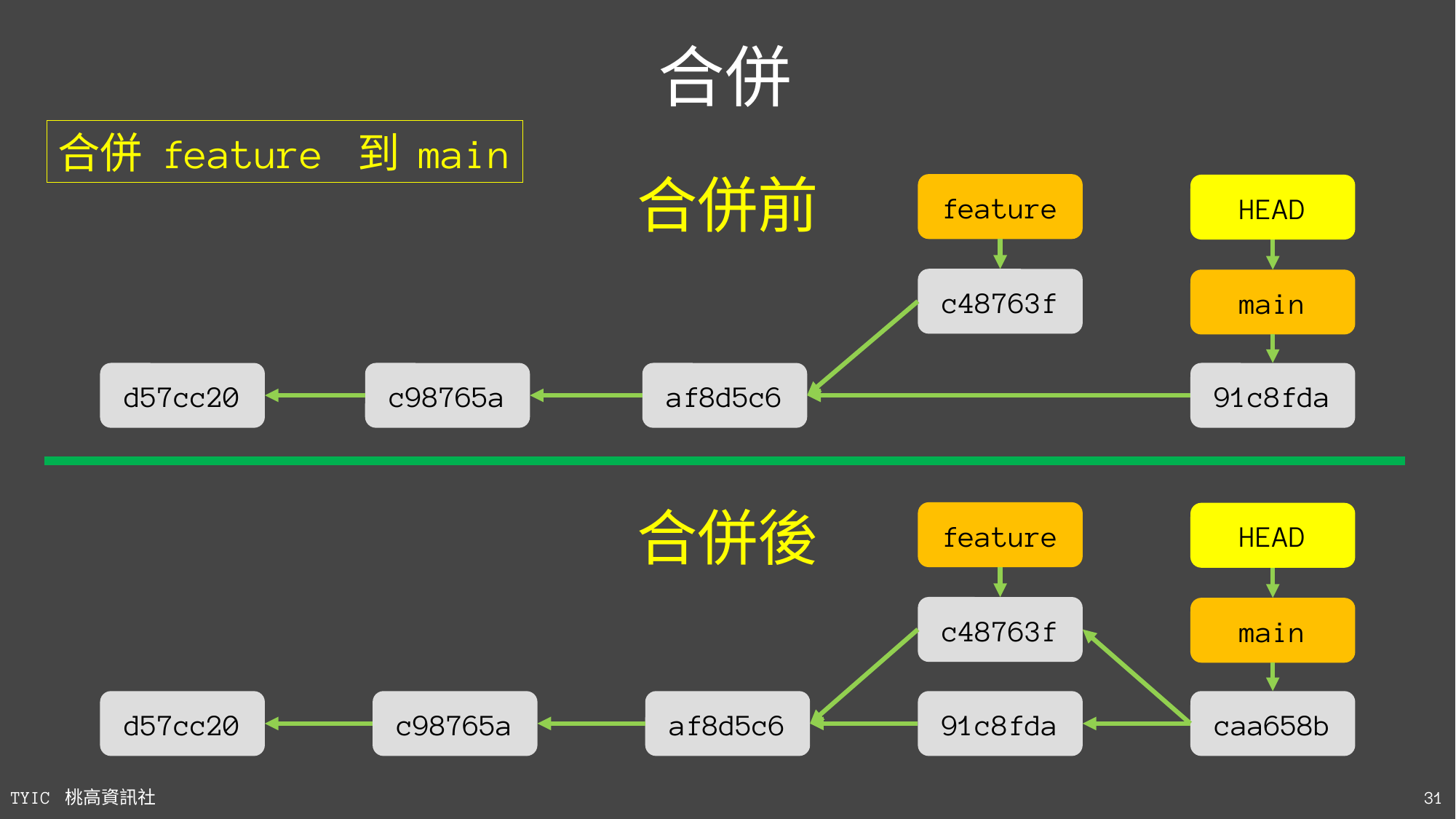

# 合併
合併 feature 到 main
合併前
feature
HEAD
c48763f
main
d57cc20
c98765a
af8d5c6
91c8fda
合併後
feature
HEAD
c48763f
main
d57cc20
c98765a
af8d5c6
91c8fda
caa658b